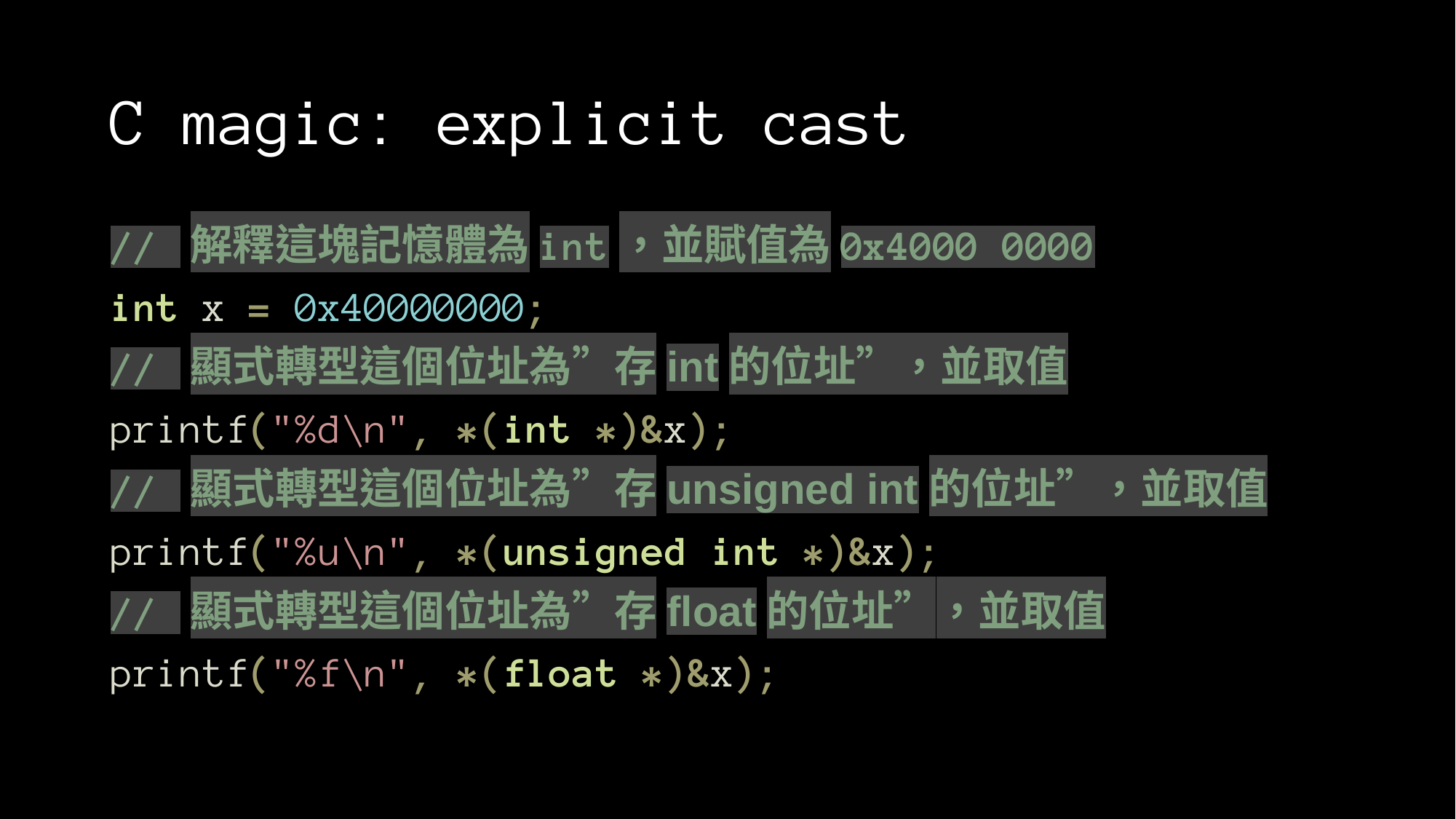

# C magic: explicit cast
// 解釋這塊記憶體為int，並賦值為0x4000 0000
int x = 0x40000000;
// 顯式轉型這個位址為”存int的位址”，並取值
printf("%d\n", *(int *)&x);
// 顯式轉型這個位址為”存unsigned int的位址”，並取值
printf("%u\n", *(unsigned int *)&x);
// 顯式轉型這個位址為”存float的位址”，並取值
printf("%f\n", *(float *)&x);